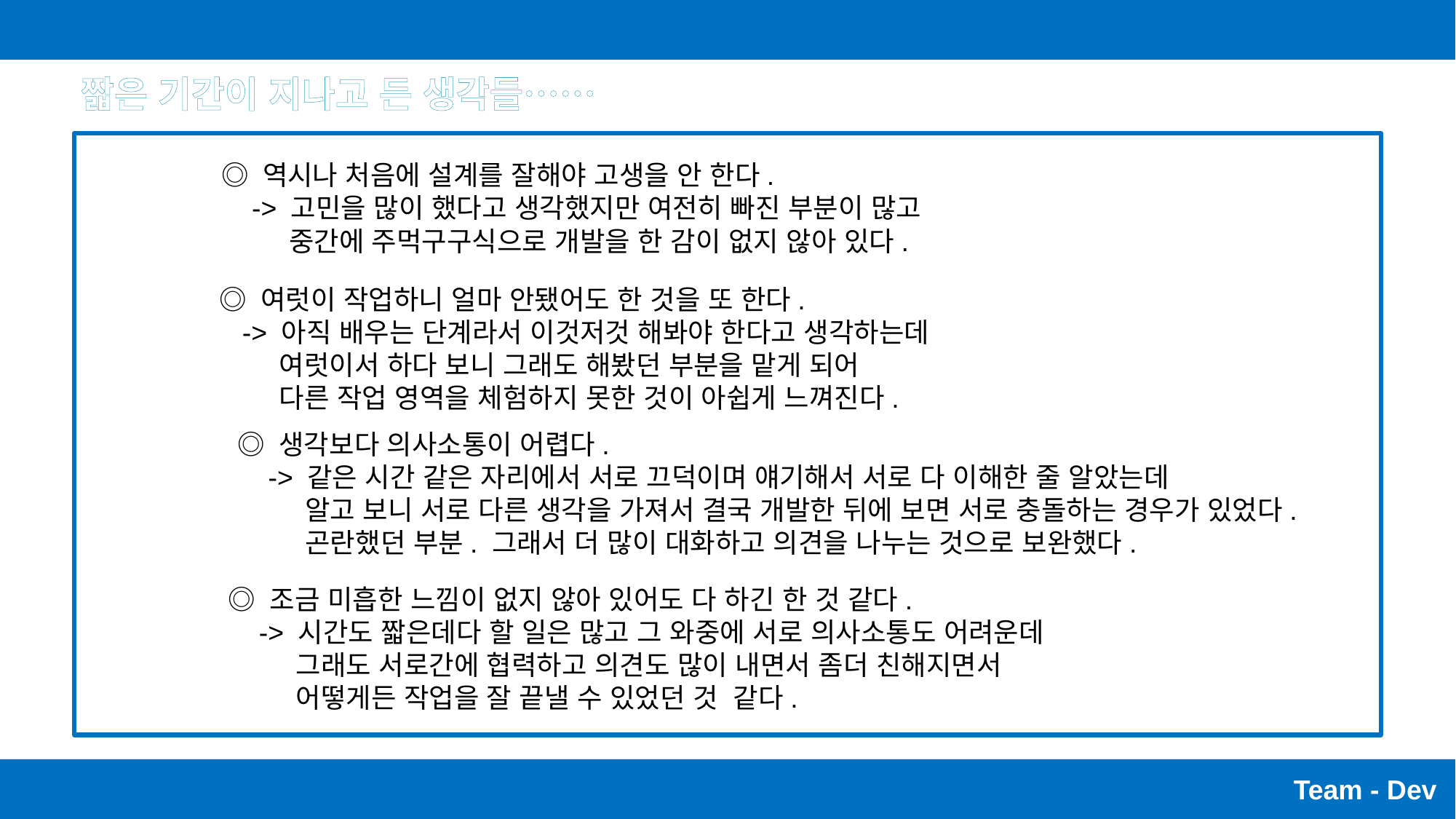

Project Sweet Reaper – After Project….
짧은 기간이 지나고 든 생각들……

◎ 역시나 처음에 설계를 잘해야 고생을 안 한다.
    -> 고민을 많이 했다고 생각했지만 여전히 빠진 부분이 많고
        중간에 주먹구구식으로 개발을 한 감이 없지 않아 있다.
◎ 여럿이 작업하니 얼마 안됐어도 한 것을 또 한다.
   -> 아직 배우는 단계라서 이것저것 해봐야 한다고 생각하는데
       여럿이서 하다 보니 그래도 해봤던 부분을 맡게 되어
       다른 작업 영역을 체험하지 못한 것이 아쉽게 느껴진다.
◎ 생각보다 의사소통이 어렵다.
    -> 같은 시간 같은 자리에서 서로 끄덕이며 얘기해서 서로 다 이해한 줄 알았는데
        알고 보니 서로 다른 생각을 가져서 결국 개발한 뒤에 보면 서로 충돌하는 경우가 있었다.
        곤란했던 부분. 그래서 더 많이 대화하고 의견을 나누는 것으로 보완했다.
◎ 조금 미흡한 느낌이 없지 않아 있어도 다 하긴 한 것 같다.
    -> 시간도 짧은데다 할 일은 많고 그 와중에 서로 의사소통도 어려운데
        그래도 서로간에 협력하고 의견도 많이 내면서 좀더 친해지면서
        어떻게든 작업을 잘 끝낼 수 있었던 것  같다.
Team - Dev